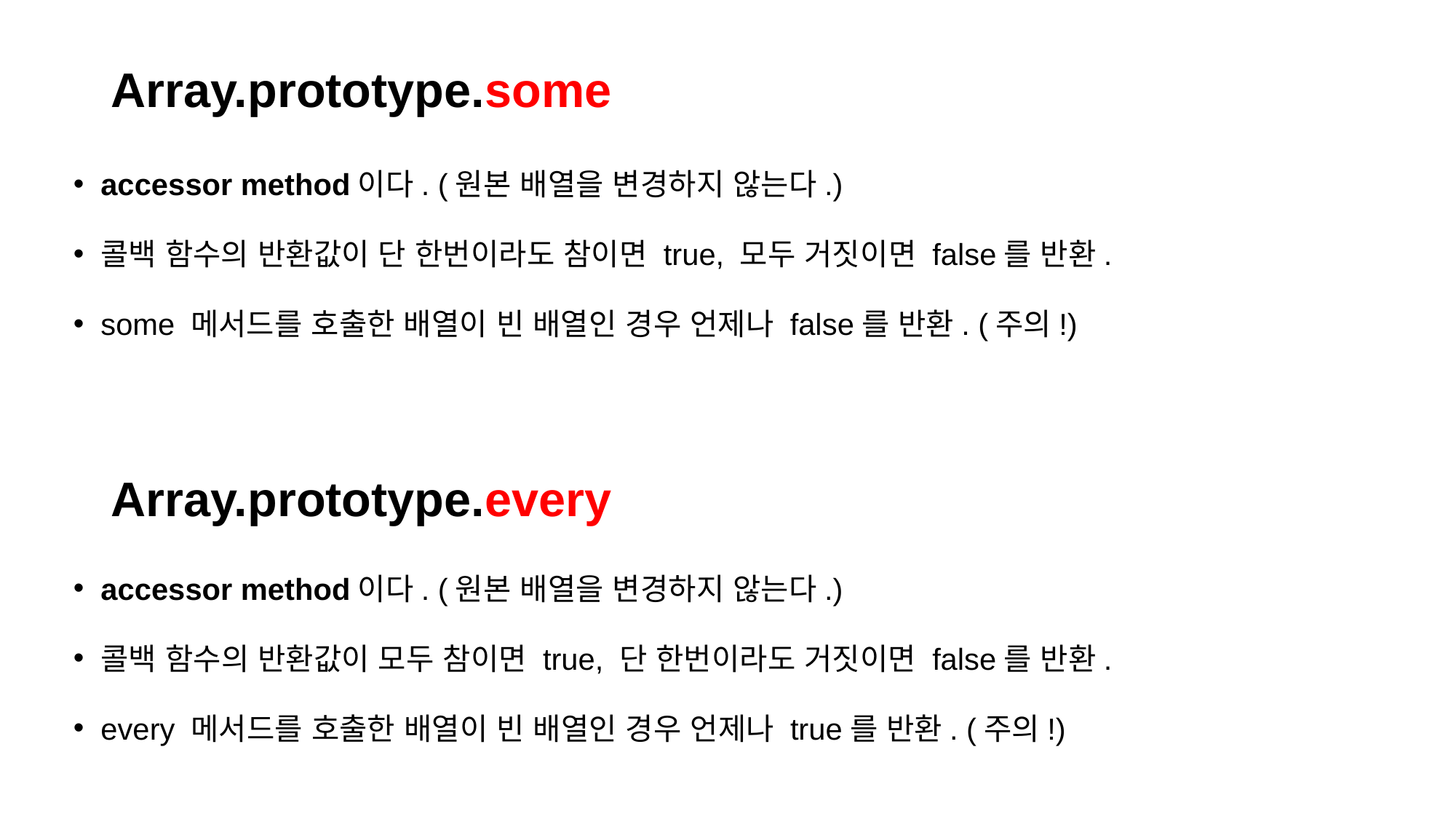

# Array.prototype.some
accessor method이다. (원본 배열을 변경하지 않는다.)
콜백 함수의 반환값이 단 한번이라도 참이면 true, 모두 거짓이면 false를 반환.
some 메서드를 호출한 배열이 빈 배열인 경우 언제나 false를 반환. (주의!)
Array.prototype.every
accessor method이다. (원본 배열을 변경하지 않는다.)
콜백 함수의 반환값이 모두 참이면 true, 단 한번이라도 거짓이면 false를 반환.
every 메서드를 호출한 배열이 빈 배열인 경우 언제나 true를 반환. (주의!)